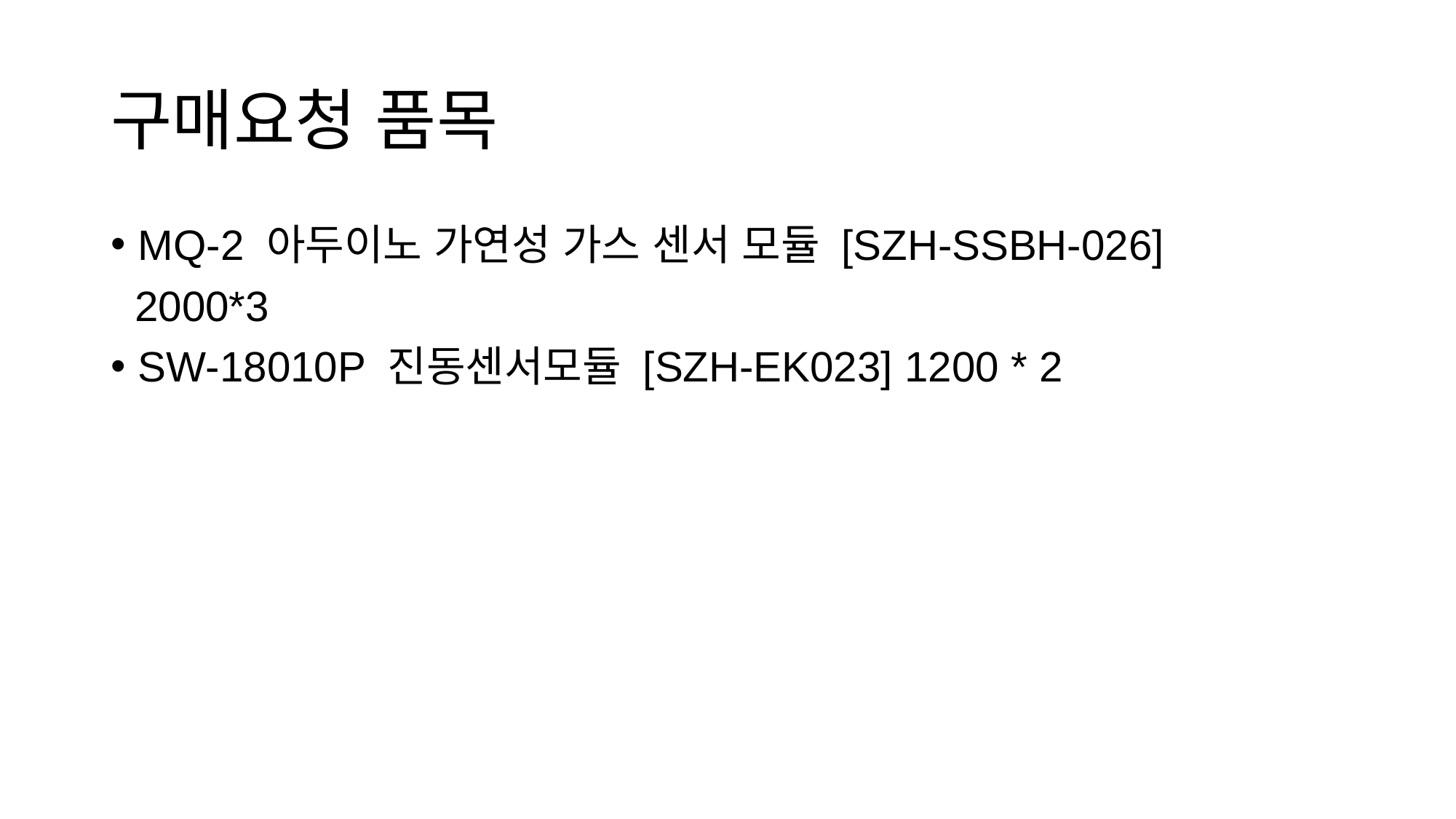

# 구매요청 품목
MQ-2 아두이노 가연성 가스 센서 모듈 [SZH-SSBH-026]
  2000*3
SW-18010P 진동센서모듈 [SZH-EK023] 1200 * 2